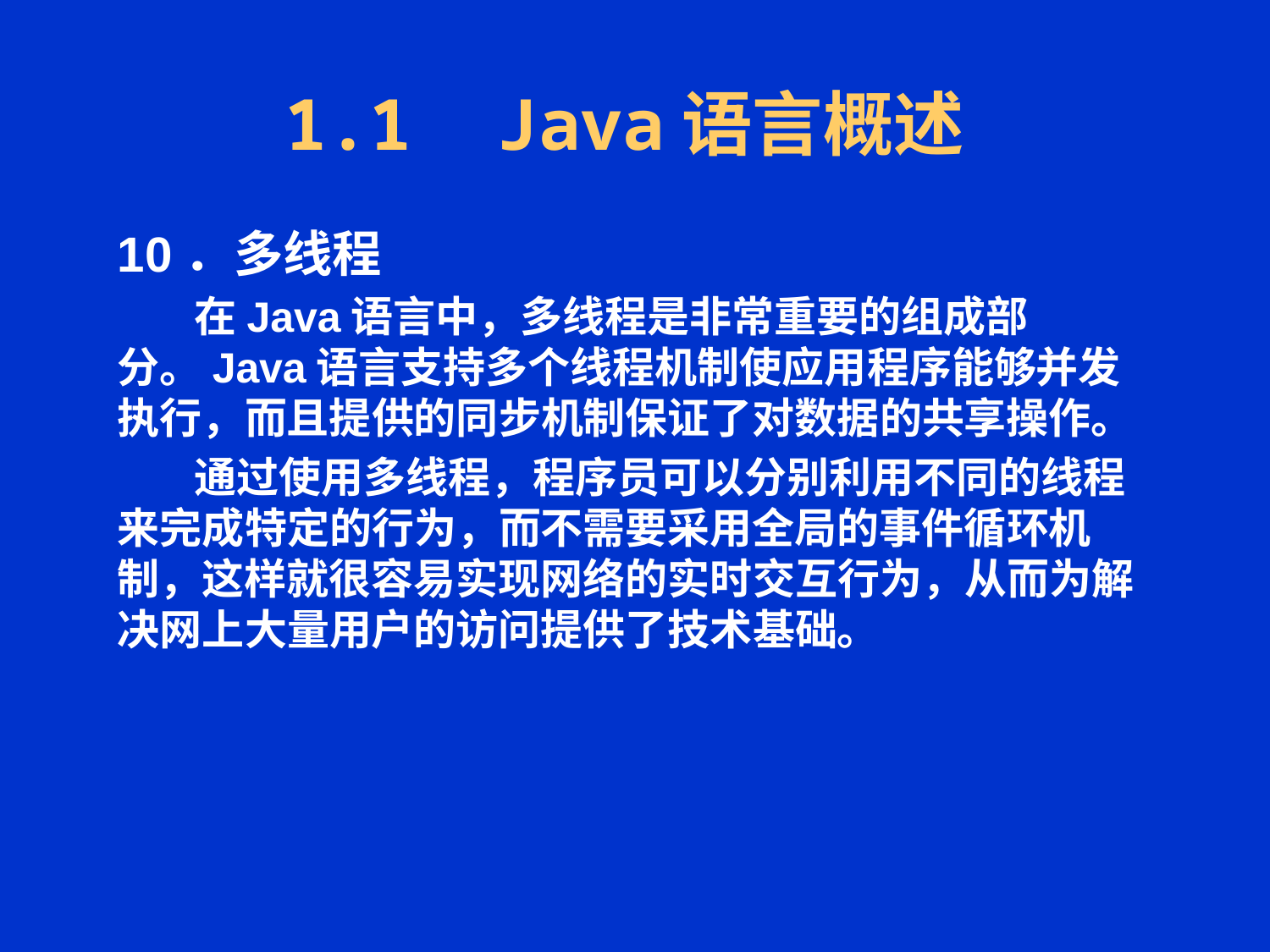

# 1.1  Java语言概述
10．多线程
       在Java语言中，多线程是非常重要的组成部分。Java语言支持多个线程机制使应用程序能够并发执行，而且提供的同步机制保证了对数据的共享操作。
       通过使用多线程，程序员可以分别利用不同的线程来完成特定的行为，而不需要采用全局的事件循环机制，这样就很容易实现网络的实时交互行为，从而为解决网上大量用户的访问提供了技术基础。